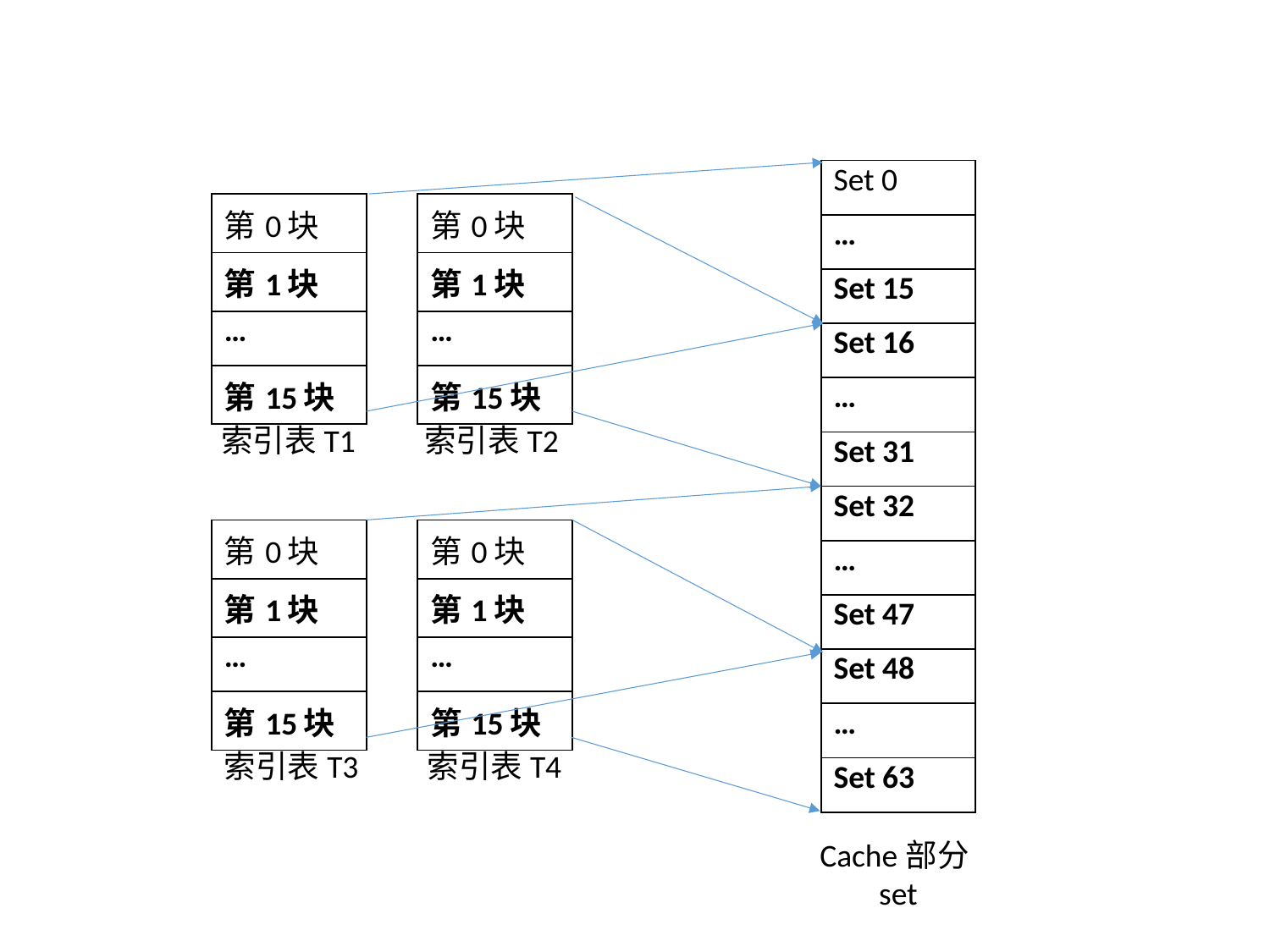

| Set 0 |
| --- |
| … |
| Set 15 |
| Set 16 |
| … |
| Set 31 |
| Set 32 |
| … |
| Set 47 |
| Set 48 |
| … |
| Set 63 |
| 第0块 |
| --- |
| 第1块 |
| … |
| 第15块 |
| 第0块 |
| --- |
| 第1块 |
| … |
| 第15块 |
索引表T1
索引表T2
| 第0块 |
| --- |
| 第1块 |
| … |
| 第15块 |
| 第0块 |
| --- |
| 第1块 |
| … |
| 第15块 |
索引表T3
索引表T4
Cache部分set